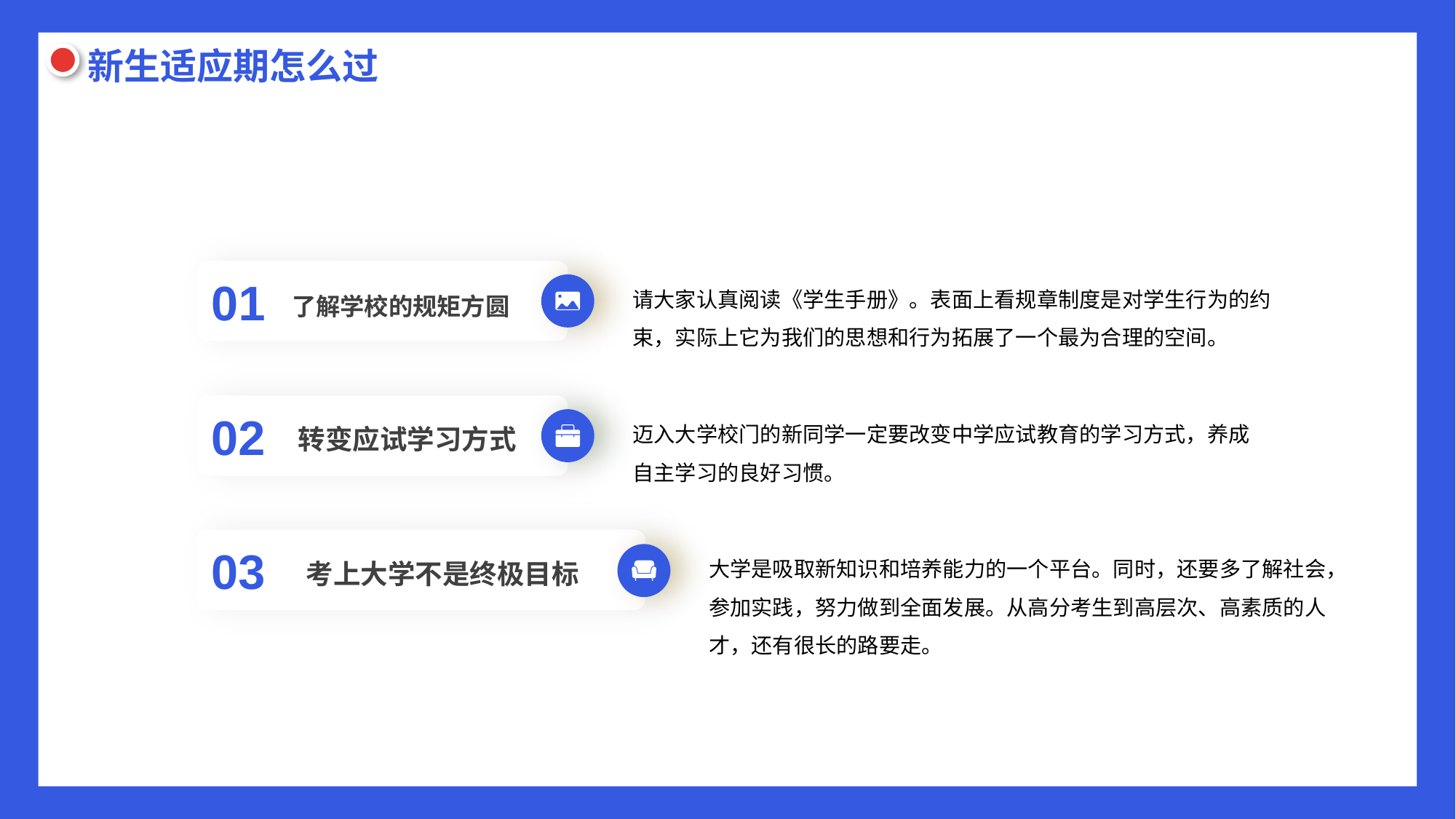

新生适应期怎么过

0 1

了解学校的规矩方圆
请大家认真阅读《学生手册》。表面上看规章制度是对学生行为的约束，实际上它为我们的思想和行为拓展了一个最为合理的空间。
02

转变应试学习方式
迈入大学校门的新同学一定要改变中学应试教育的学习方式，养成自主学习的良好习惯。
03

 考上大学不是终极目标
大学是吸取新知识和培养能力的一个平台。同时，还要多了解社会，参加实践，努力做到全面发展。从高分考生到高层次、高素质的人才，还有很长的路要走。